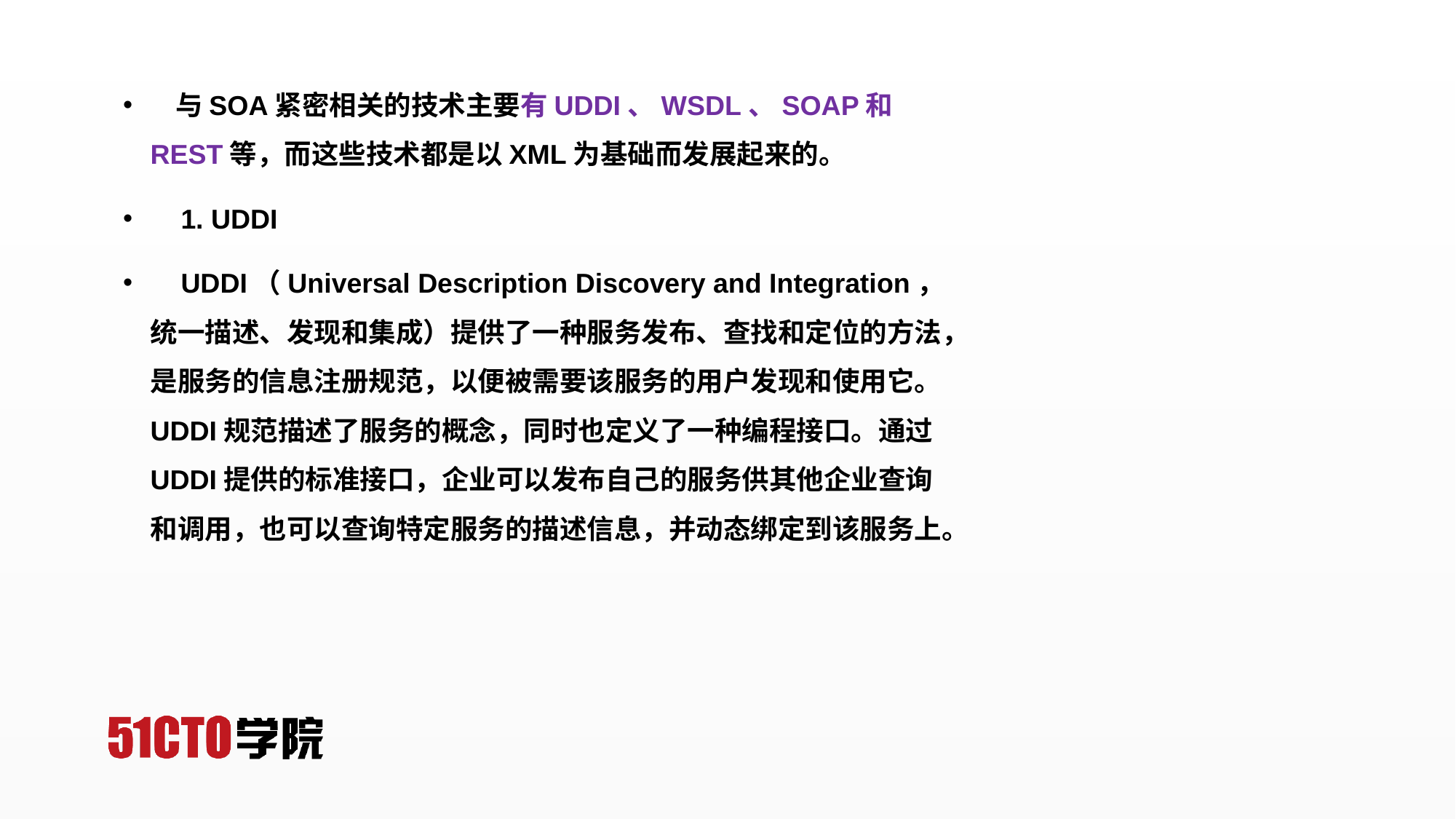

与SOA紧密相关的技术主要有UDDI、WSDL、SOAP和REST等，而这些技术都是以XML为基础而发展起来的。
    1. UDDI
    UDDI（Universal Description Discovery and Integration，统一描述、发现和集成）提供了一种服务发布、查找和定位的方法，是服务的信息注册规范，以便被需要该服务的用户发现和使用它。UDDI规范描述了服务的概念，同时也定义了一种编程接口。通过UDDI提供的标准接口，企业可以发布自己的服务供其他企业查询和调用，也可以查询特定服务的描述信息，并动态绑定到该服务上。